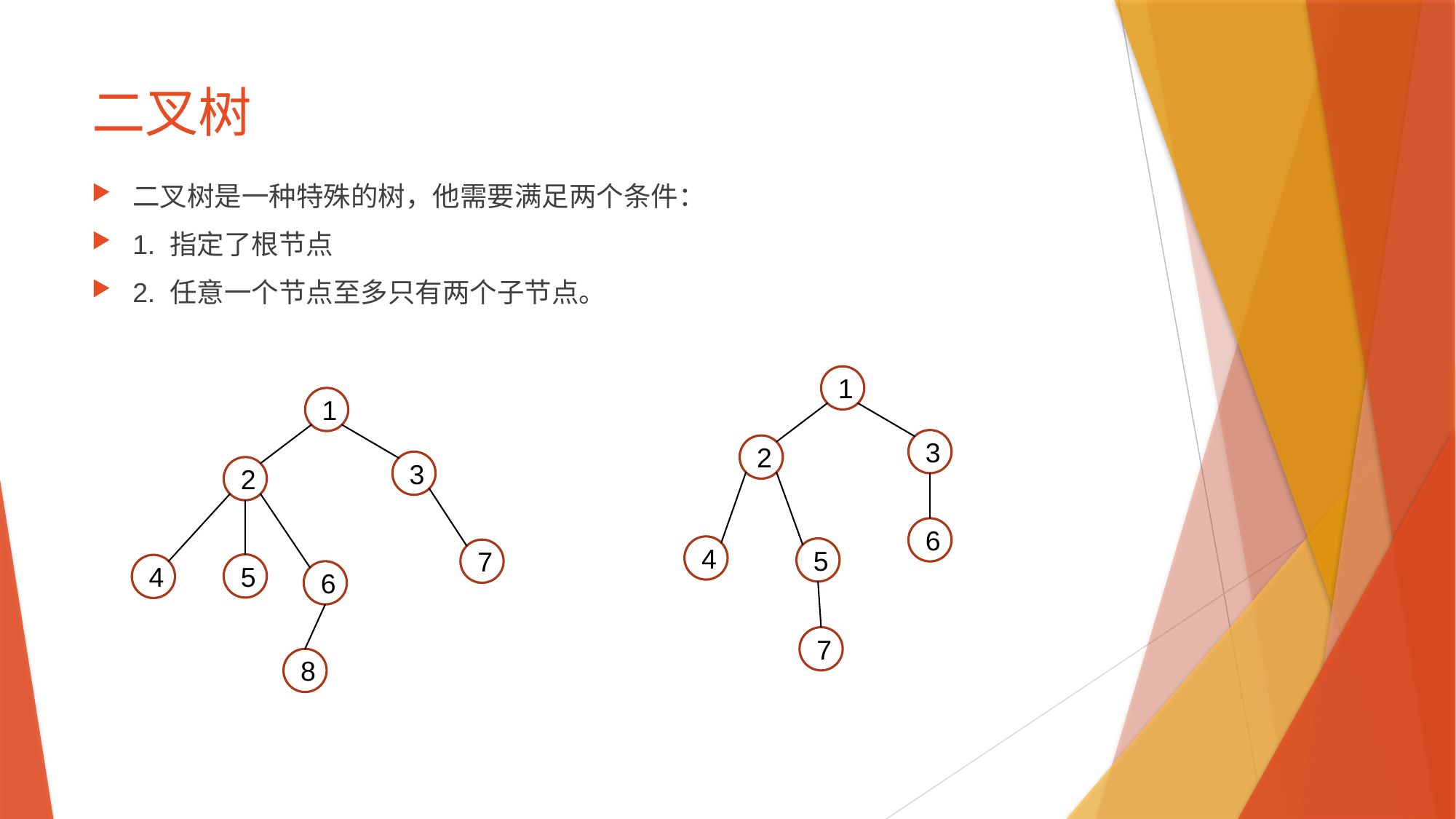

# 二叉树
二叉树是一种特殊的树，他需要满足两个条件：
1. 指定了根节点
2. 任意一个节点至多只有两个子节点。
1
1
3
2
3
2
6
4
5
7
5
4
6
7
8